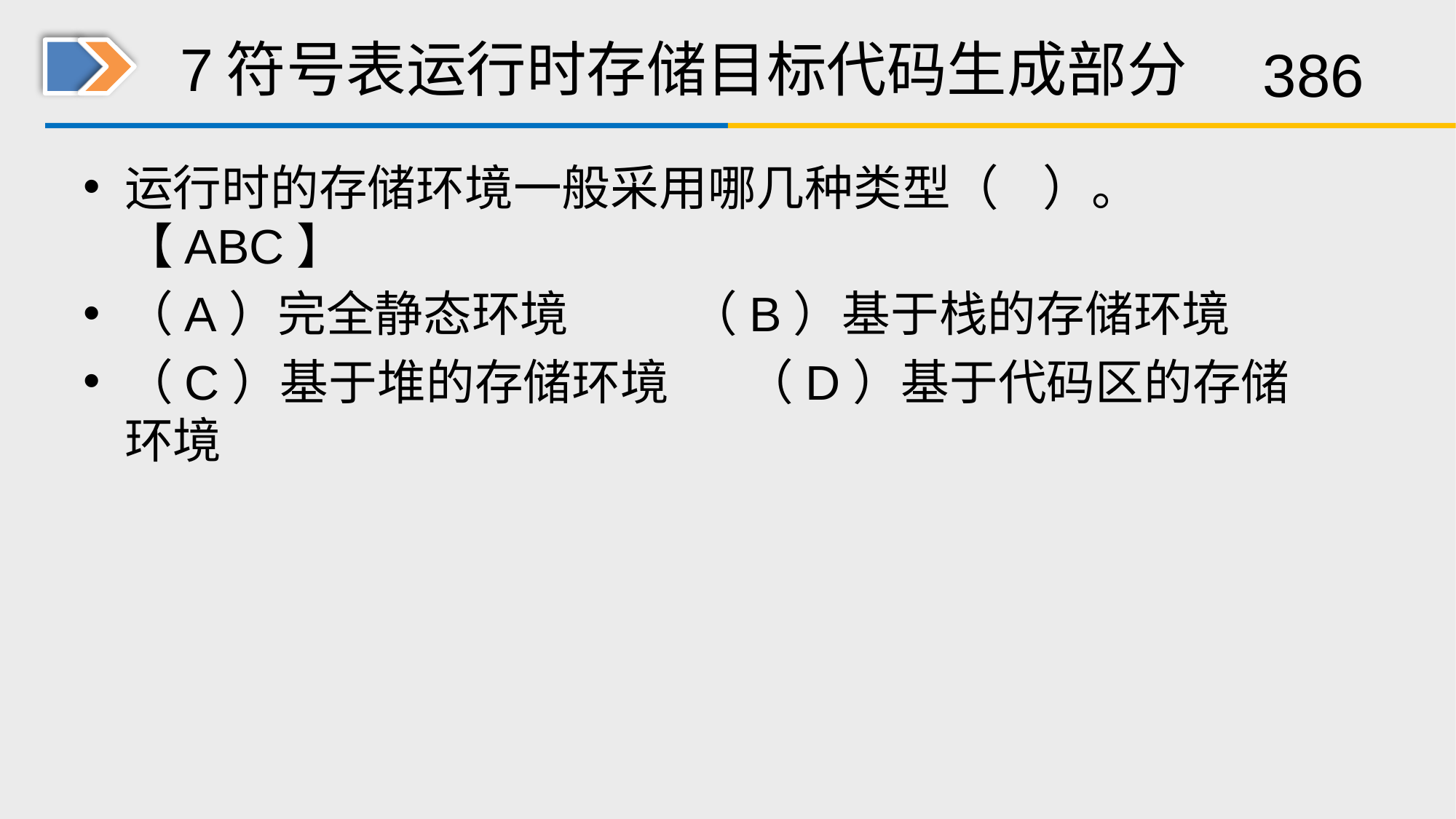

# 7符号表运行时存储目标代码生成部分
386
运行时的存储环境一般采用哪几种类型（    ）。【ABC】
（A）完全静态环境           （B）基于栈的存储环境
（C）基于堆的存储环境       （D）基于代码区的存储环境